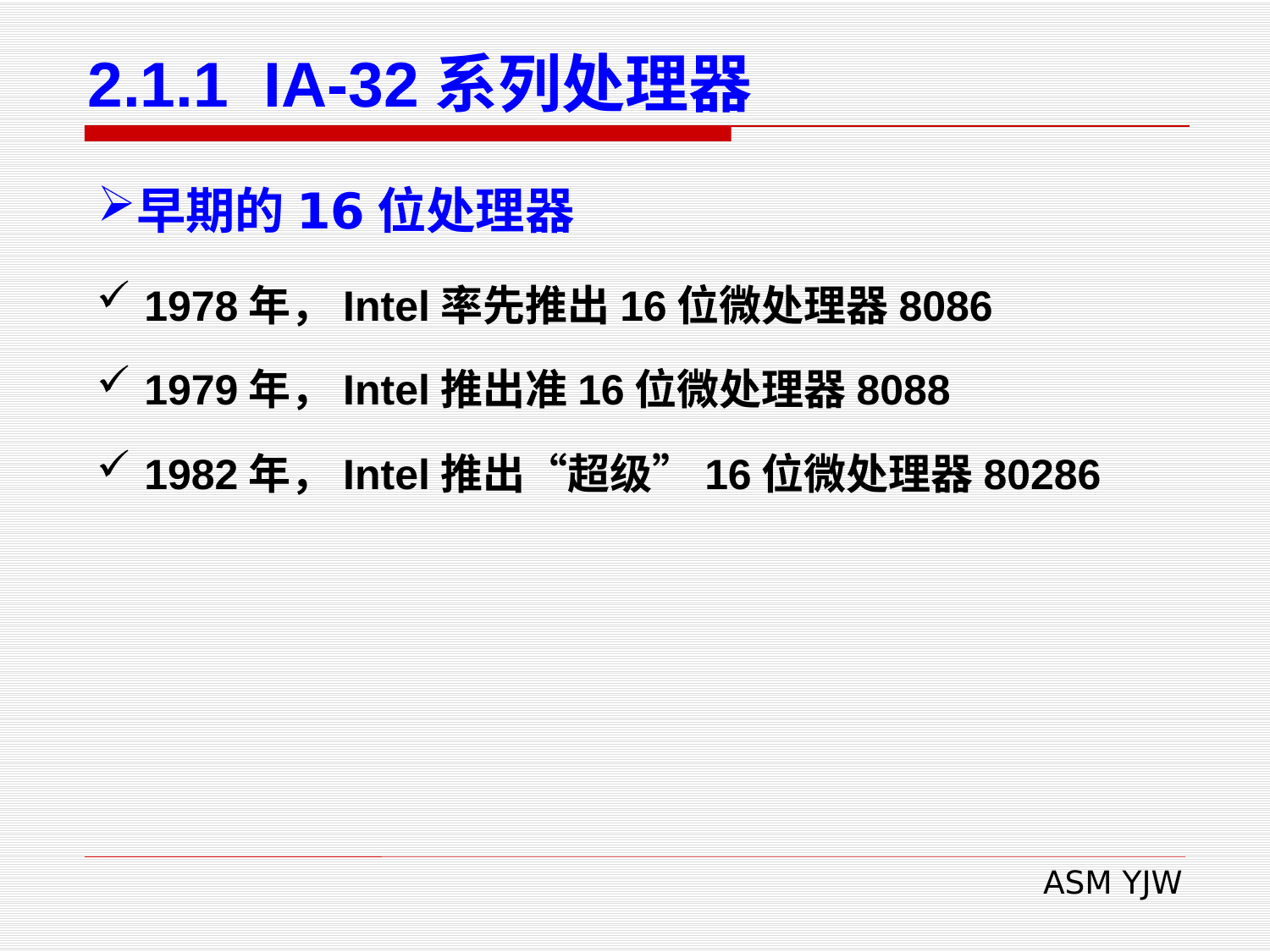

# 2.1.1  IA-32系列处理器
早期的16位处理器
1978年，Intel率先推出16位微处理器8086
1979年，Intel推出准16位微处理器8088
1982年，Intel推出“超级”16位微处理器80286